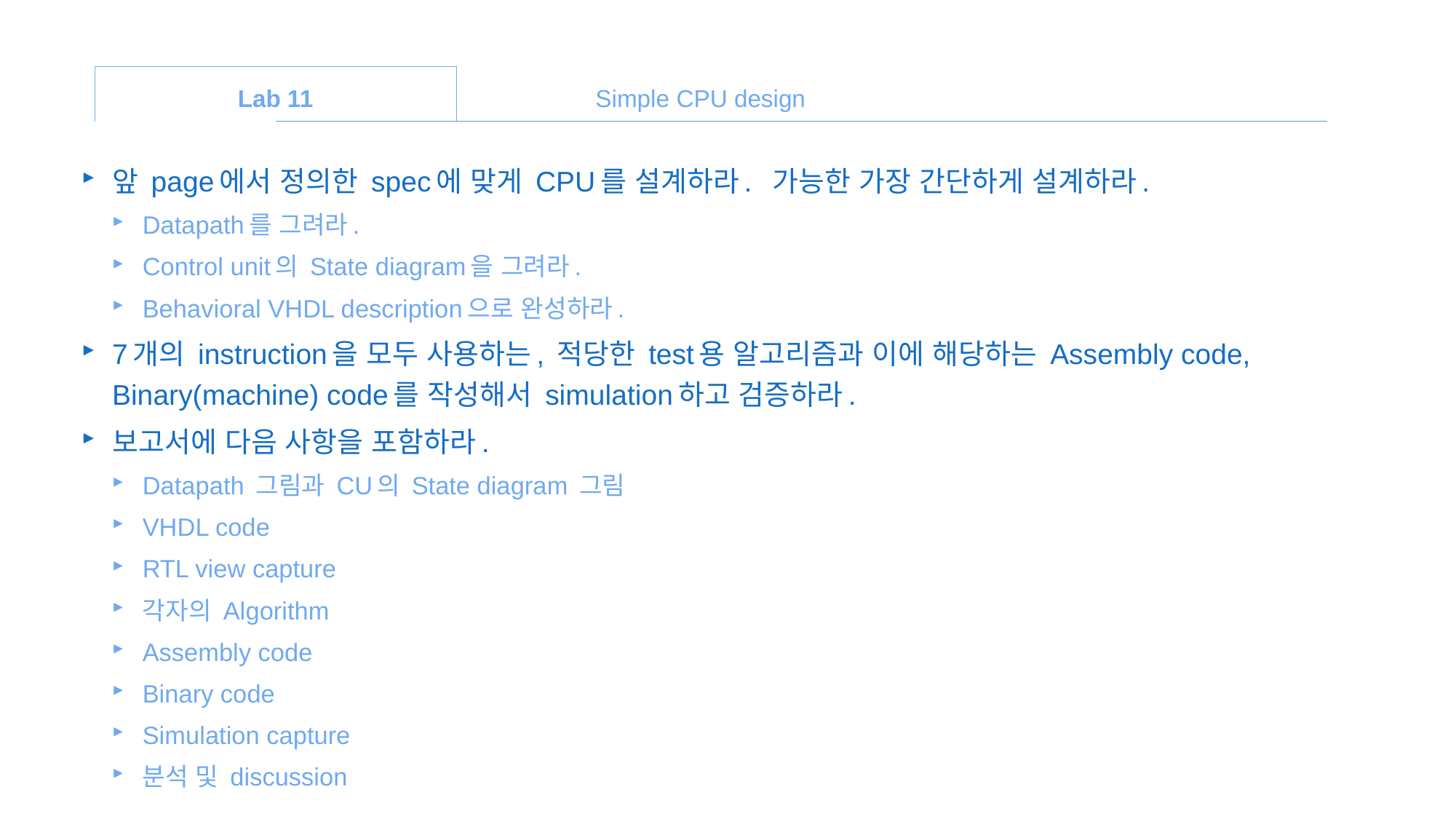

Lab 11
Simple CPU design
앞 page에서 정의한 spec에 맞게 CPU를 설계하라.  가능한 가장 간단하게 설계하라.
Datapath를 그려라.
Control unit의 State diagram을 그려라.
Behavioral VHDL description으로 완성하라.
7개의 instruction을 모두 사용하는, 적당한 test용 알고리즘과 이에 해당하는 Assembly code, Binary(machine) code를 작성해서 simulation하고 검증하라.
보고서에 다음 사항을 포함하라.
Datapath 그림과 CU의 State diagram 그림
VHDL code
RTL view capture
각자의 Algorithm
Assembly code
Binary code
Simulation capture
분석 및 discussion